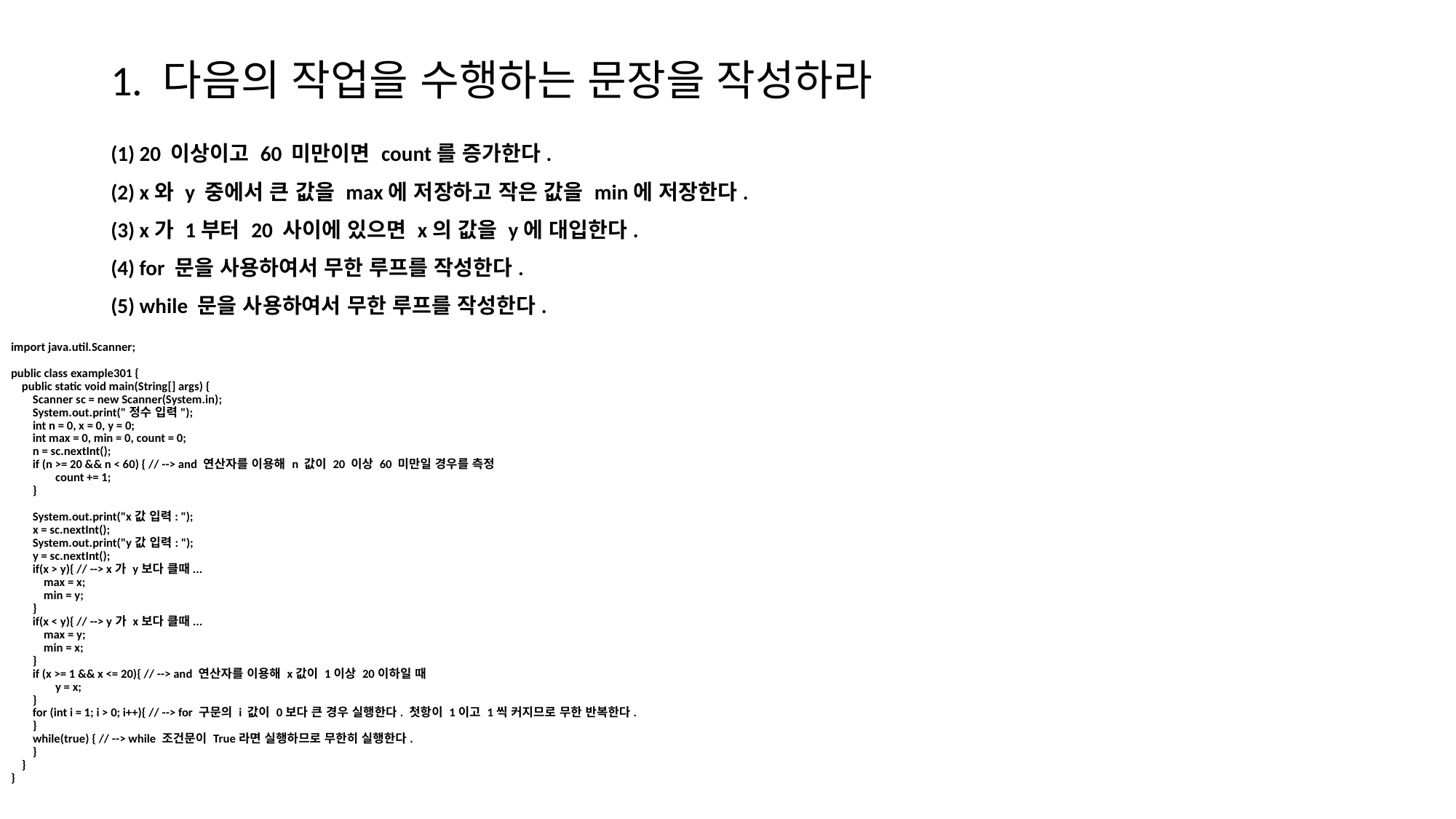

# 1. 다음의 작업을 수행하는 문장을 작성하라
(1) 20 이상이고 60 미만이면 count를 증가한다.
(2) x와 y 중에서 큰 값을 max에 저장하고 작은 값을 min에 저장한다.
(3) x가 1부터 20 사이에 있으면 x의 값을 y에 대입한다.
(4) for 문을 사용하여서 무한 루프를 작성한다.
(5) while 문을 사용하여서 무한 루프를 작성한다.

import java.util.Scanner;
public class example301 {
    public static void main(String[] args) {
        Scanner sc = new Scanner(System.in);
        System.out.print("정수 입력");
        int n = 0, x = 0, y = 0;
        int max = 0, min = 0, count = 0;
        n = sc.nextInt();
        if (n >= 20 && n < 60) { // --> and 연산자를 이용해 n 값이 20 이상 60 미만일 경우를 측정
            count += 1;
        }
        System.out.print("x값 입력: ");
        x = sc.nextInt();
        System.out.print("y값 입력: ");
        y = sc.nextInt();
        if(x > y){ // --> x가 y보다 클때...
            max = x;
            min = y;
        }
        if(x < y){ // --> y가 x보다 클때...
            max = y;
            min = x;
        }
        if (x >= 1 && x <= 20){ // --> and 연산자를 이용해 x값이 1이상 20이하일 때
            y = x;
        }
        for (int i = 1; i > 0; i++){ // --> for 구문의 i 값이 0보다 큰 경우 실행한다. 첫항이 1이고 1씩 커지므로 무한 반복한다.
        }
        while(true) { // --> while 조건문이 True라면 실행하므로 무한히 실행한다.
        }
    }
}